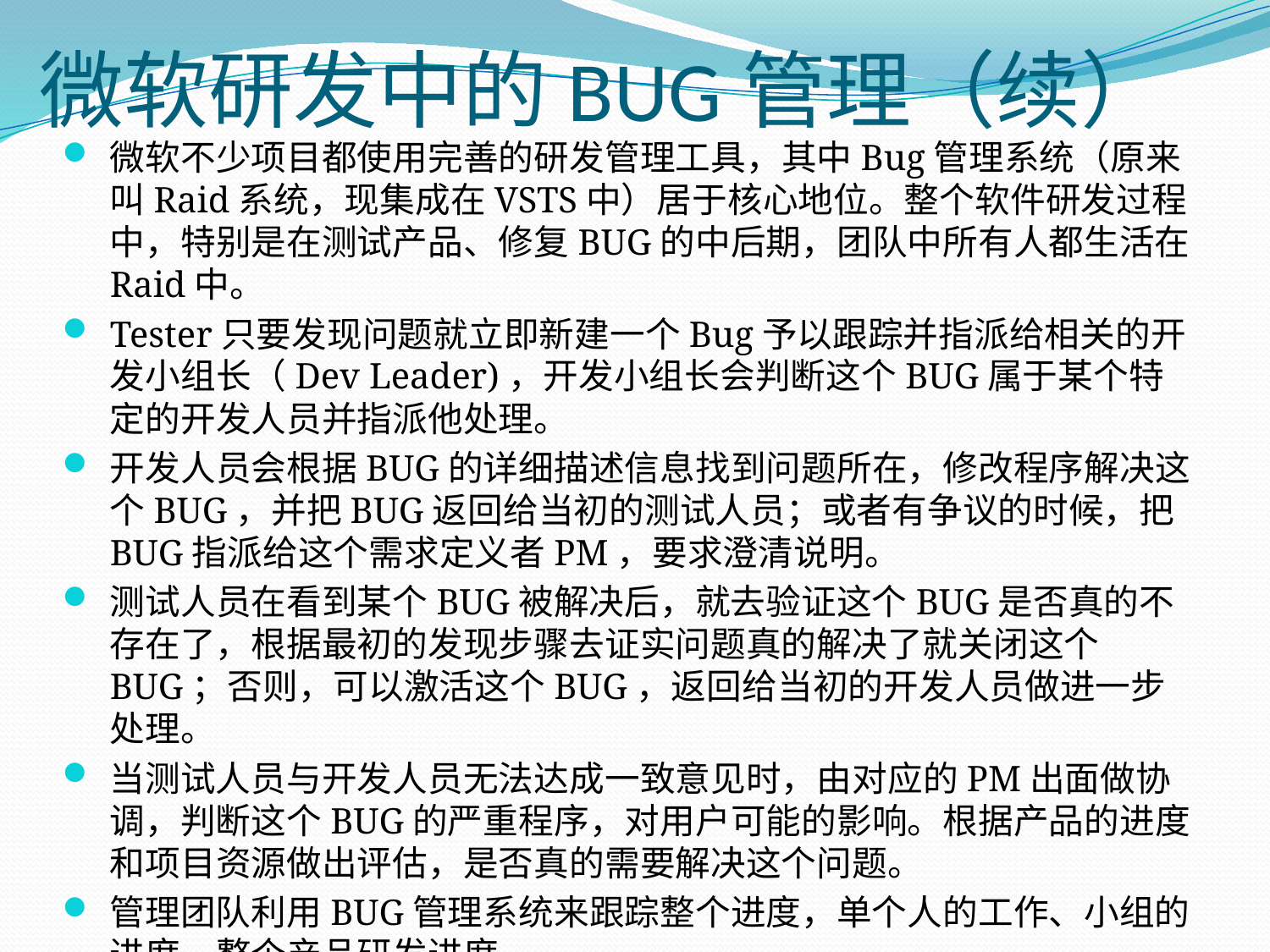

# 微软研发中的BUG管理（续）
微软不少项目都使用完善的研发管理工具，其中Bug管理系统（原来叫Raid系统，现集成在VSTS中）居于核心地位。整个软件研发过程中，特别是在测试产品、修复BUG的中后期，团队中所有人都生活在Raid中。
Tester只要发现问题就立即新建一个Bug予以跟踪并指派给相关的开发小组长（Dev Leader)，开发小组长会判断这个BUG属于某个特定的开发人员并指派他处理。
开发人员会根据BUG的详细描述信息找到问题所在，修改程序解决这个BUG，并把BUG返回给当初的测试人员；或者有争议的时候，把BUG指派给这个需求定义者PM，要求澄清说明。
测试人员在看到某个BUG被解决后，就去验证这个BUG是否真的不存在了，根据最初的发现步骤去证实问题真的解决了就关闭这个BUG；否则，可以激活这个BUG，返回给当初的开发人员做进一步处理。
当测试人员与开发人员无法达成一致意见时，由对应的PM出面做协调，判断这个BUG的严重程序，对用户可能的影响。根据产品的进度和项目资源做出评估，是否真的需要解决这个问题。
管理团队利用BUG管理系统来跟踪整个进度，单个人的工作、小组的进度、整个产品研发进度。